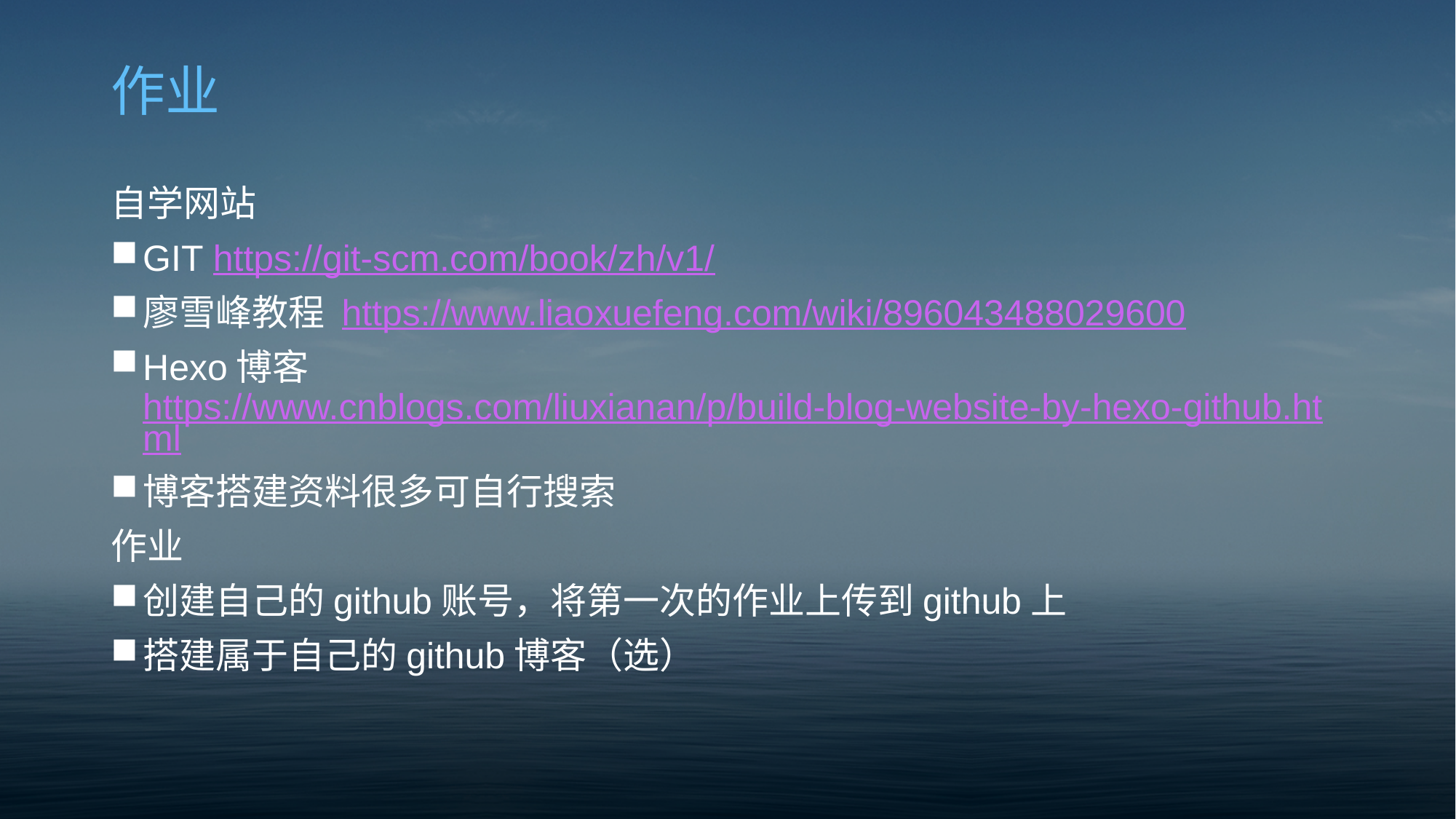

# 作业
自学网站
GIT https://git-scm.com/book/zh/v1/
廖雪峰教程 https://www.liaoxuefeng.com/wiki/896043488029600
Hexo博客 https://www.cnblogs.com/liuxianan/p/build-blog-website-by-hexo-github.html
博客搭建资料很多可自行搜索
作业
创建自己的github账号，将第一次的作业上传到github上
搭建属于自己的github博客（选）